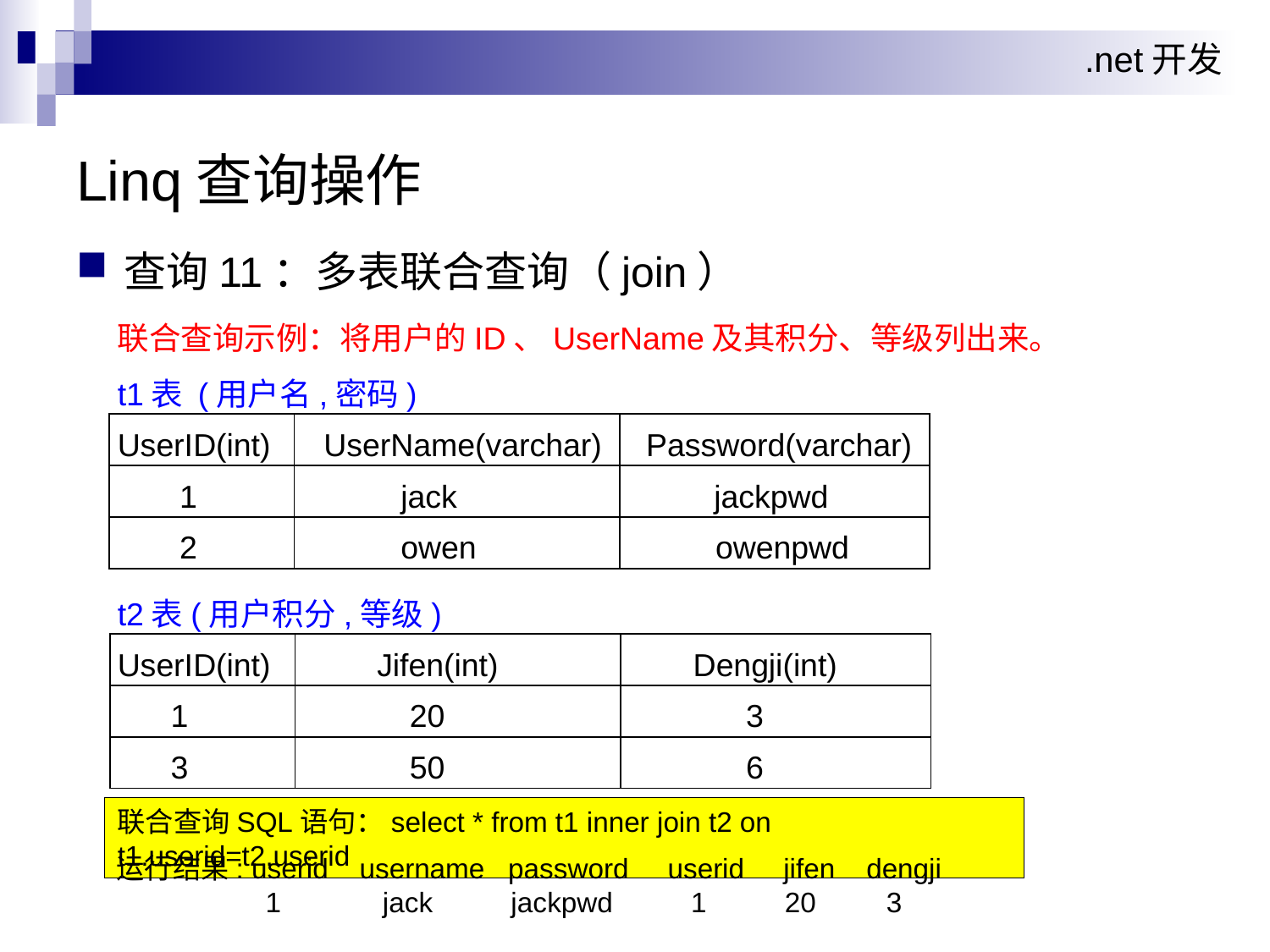

Linq查询操作
查询11：多表联合查询（join）
联合查询示例：将用户的ID、UserName及其积分、等级列出来。
t1表 (用户名,密码)
UserID(int)      UserName(varchar)     Password(varchar)
       1                       jack                             jackpwd
       2                       owen                           owenpwd
t2表(用户积分,等级)
UserID(int)            Jifen(int)                      Dengji(int)
      1                         20                                  3
      3                         50                                  6
|  |  |  |
| --- | --- | --- |
|  |  |  |
|  |  |  |
|  |  |  |
| --- | --- | --- |
|  |  |  |
|  |  |  |
联合查询SQL语句：select * from t1 inner join t2 on t1.userid=t2.userid
运行结果: userid    username   password     userid     jifen    dengji
                   1             jack          jackpwd          1          20         3